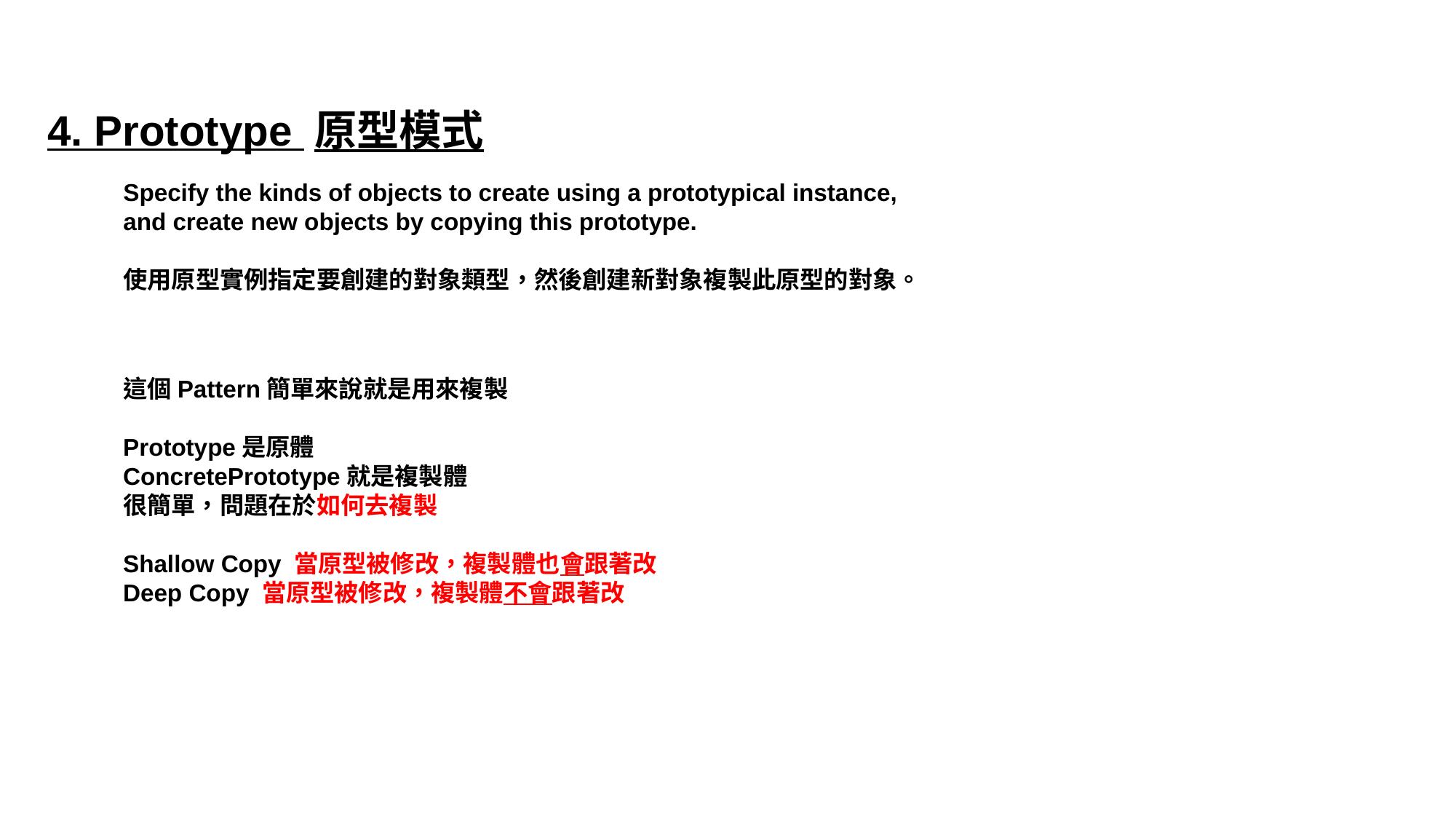

4. Prototype 原型模式
Specify the kinds of objects to create using a prototypical instance,
and create new objects by copying this prototype.

使用原型實例指定要創建的對象類型，然後創建新對象複製此原型的對象。
這個Pattern簡單來說就是用來複製

Prototype是原體
ConcretePrototype就是複製體
很簡單，問題在於如何去複製

Shallow Copy 當原型被修改，複製體也會跟著改
Deep Copy 當原型被修改，複製體不會跟著改